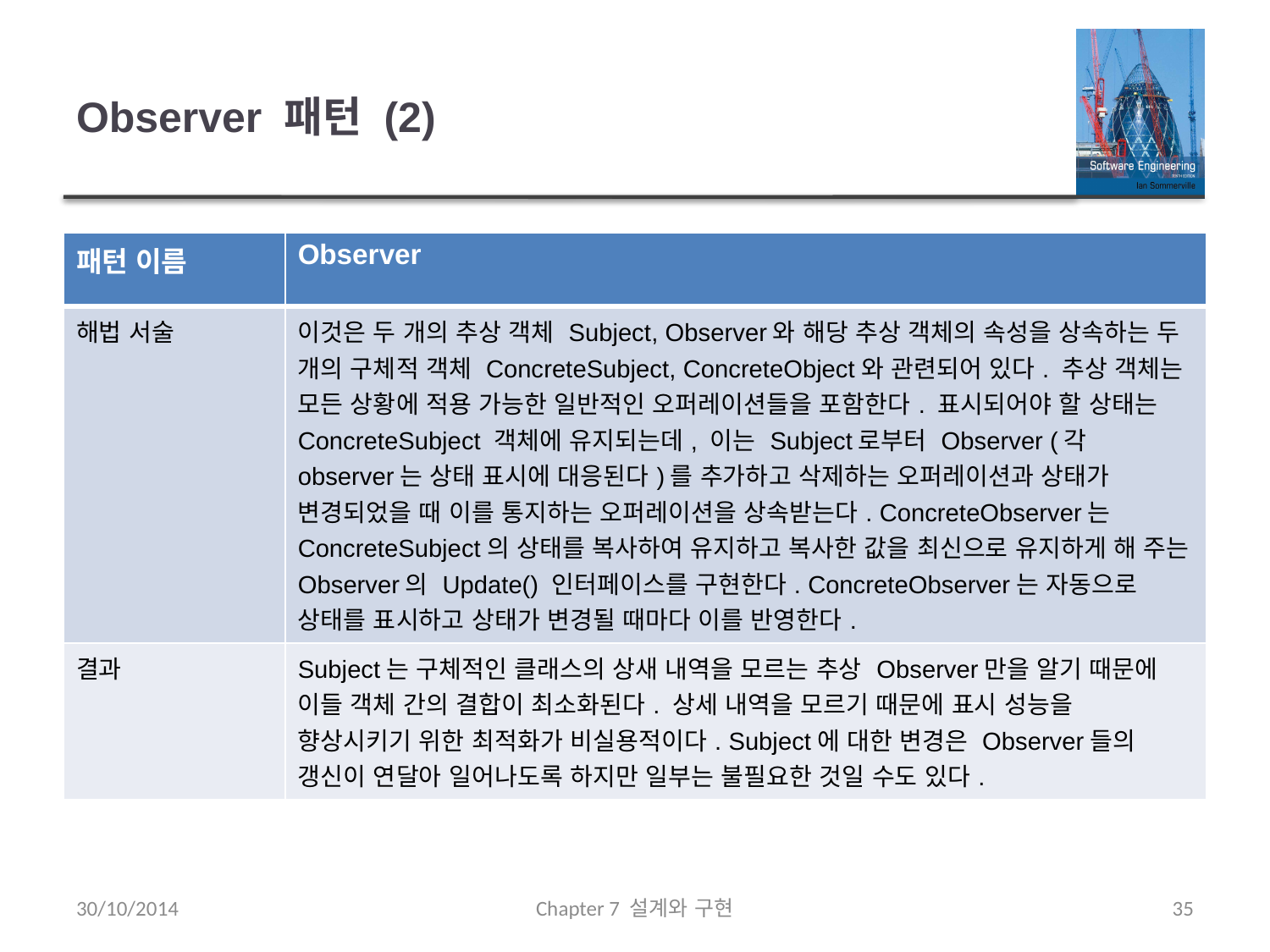

# Observer 패턴 (2)
| 패턴 이름 | Observer |
| --- | --- |
| 해법 서술 | 이것은 두 개의 추상 객체 Subject, Observer와 해당 추상 객체의 속성을 상속하는 두 개의 구체적 객체 ConcreteSubject, ConcreteObject와 관련되어 있다. 추상 객체는 모든 상황에 적용 가능한 일반적인 오퍼레이션들을 포함한다. 표시되어야 할 상태는 ConcreteSubject 객체에 유지되는데, 이는 Subject로부터 Observer (각 observer는 상태 표시에 대응된다)를 추가하고 삭제하는 오퍼레이션과 상태가 변경되었을 때 이를 통지하는 오퍼레이션을 상속받는다. ConcreteObserver는 ConcreteSubject의 상태를 복사하여 유지하고 복사한 값을 최신으로 유지하게 해 주는 Observer의 Update() 인터페이스를 구현한다. ConcreteObserver는 자동으로 상태를 표시하고 상태가 변경될 때마다 이를 반영한다. |
| 결과 | Subject는 구체적인 클래스의 상새 내역을 모르는 추상 Observer만을 알기 때문에 이들 객체 간의 결합이 최소화된다. 상세 내역을 모르기 때문에 표시 성능을 향상시키기 위한 최적화가 비실용적이다. Subject에 대한 변경은 Observer들의 갱신이 연달아 일어나도록 하지만 일부는 불필요한 것일 수도 있다. |
30/10/2014
Chapter 7 설계와 구현
35